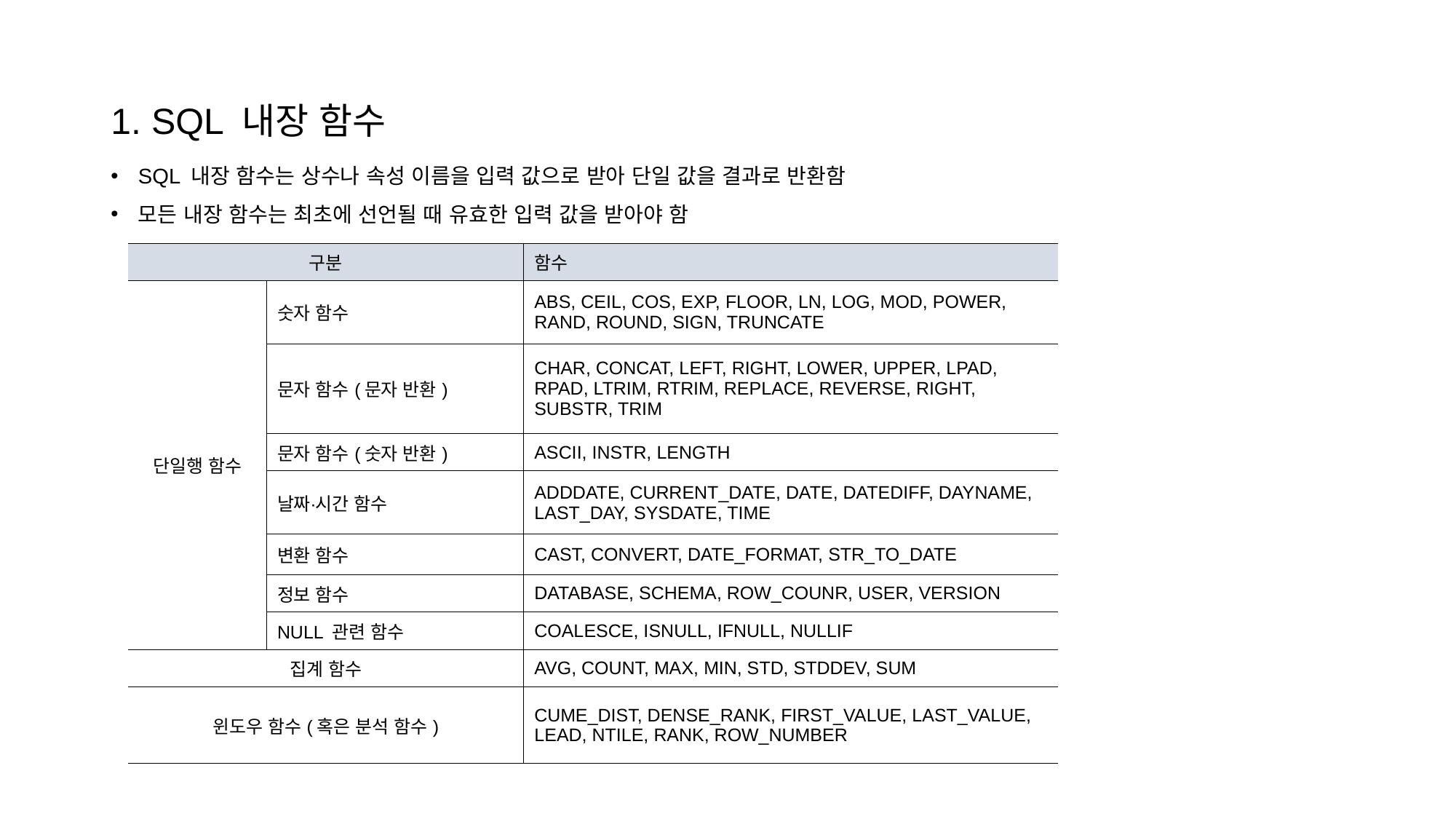

# 1. SQL 내장 함수
SQL 내장 함수는 상수나 속성 이름을 입력 값으로 받아 단일 값을 결과로 반환함
모든 내장 함수는 최초에 선언될 때 유효한 입력 값을 받아야 함
| 구분 |  | 함수 |
| --- | --- | --- |
| 단일행 함수 | 숫자 함수 | ABS, CEIL, COS, EXP, FLOOR, LN, LOG, MOD, POWER, RAND, ROUND, SIGN, TRUNCATE |
|  | 문자 함수(문자 반환) | CHAR, CONCAT, LEFT, RIGHT, LOWER, UPPER, LPAD, RPAD, LTRIM, RTRIM, REPLACE, REVERSE, RIGHT, SUBSTR, TRIM |
|  | 문자 함수(숫자 반환) | ASCII, INSTR, LENGTH |
|  | 날짜∙시간 함수 | ADDDATE, CURRENT\_DATE, DATE, DATEDIFF, DAYNAME, LAST\_DAY, SYSDATE, TIME |
|  | 변환 함수 | CAST, CONVERT, DATE\_FORMAT, STR\_TO\_DATE |
|  | 정보 함수 | DATABASE, SCHEMA, ROW\_COUNR, USER, VERSION |
|  | NULL 관련 함수 | COALESCE, ISNULL, IFNULL, NULLIF |
| 집계 함수 |  | AVG, COUNT, MAX, MIN, STD, STDDEV, SUM |
| 윈도우 함수(혹은 분석 함수) |  | CUME\_DIST, DENSE\_RANK, FIRST\_VALUE, LAST\_VALUE, LEAD, NTILE, RANK, ROW\_NUMBER |